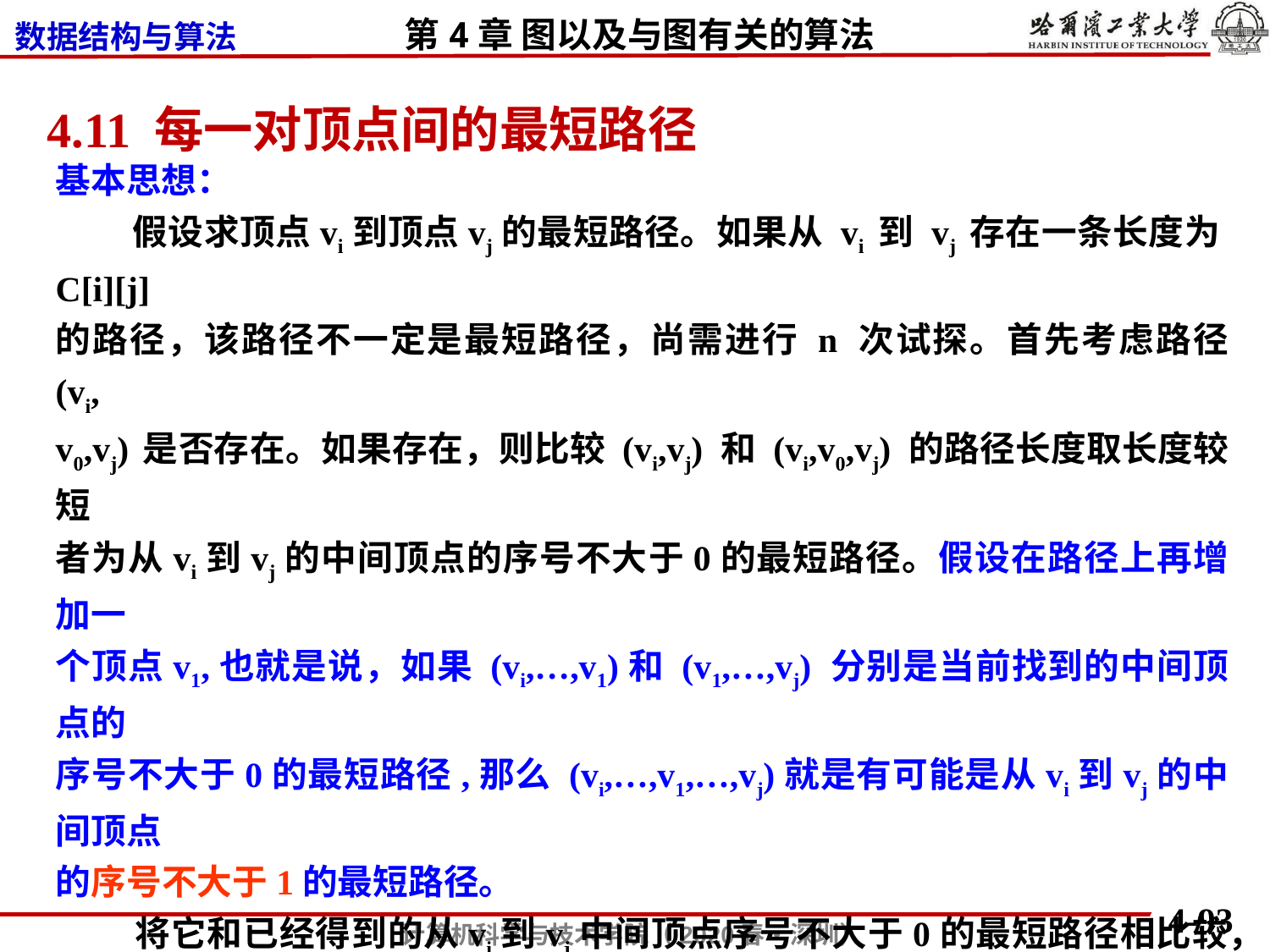

4.11 每一对顶点间的最短路径
基本思想：
        假设求顶点vi到顶点vj的最短路径。如果从 vi 到 vj 存在一条长度为C[i][j]
的路径，该路径不一定是最短路径，尚需进行 n 次试探。首先考虑路径 (vi,
v0,vj) 是否存在。如果存在，则比较 (vi,vj) 和 (vi,v0,vj) 的路径长度取长度较短
者为从vi到vj的中间顶点的序号不大于0的最短路径。假设在路径上再增加一
个顶点v1,也就是说，如果 (vi,…,v1)和 (v1,…,vj) 分别是当前找到的中间顶点的
序号不大于0的最短路径,那么 (vi,…,v1,…,vj)就是有可能是从vi到vj的中间顶点
的序号不大于1的最短路径。
        将它和已经得到的从vi到vj中间顶点序号不大于0的最短路径相比较，从
中选出中间顶点的序号不大于1的最短路径，在增加一个顶点v2, 继续进行试
探。
        一般情况下，若 (vi,…,vk) 和 (vk,…,vj) 分别是从 vi到vk和从vk到Vj的中间
顶点序号不大于 k-1 的最短路径，则将 (vi,…,vk,…,vj) 和已经得到的从 vi到 vj
且中间顶点序号不大于k-1的最短路径相比较，其长度较短者便是从vi到 vj 的
中间顶点的序号不大于 k 的最短路径。